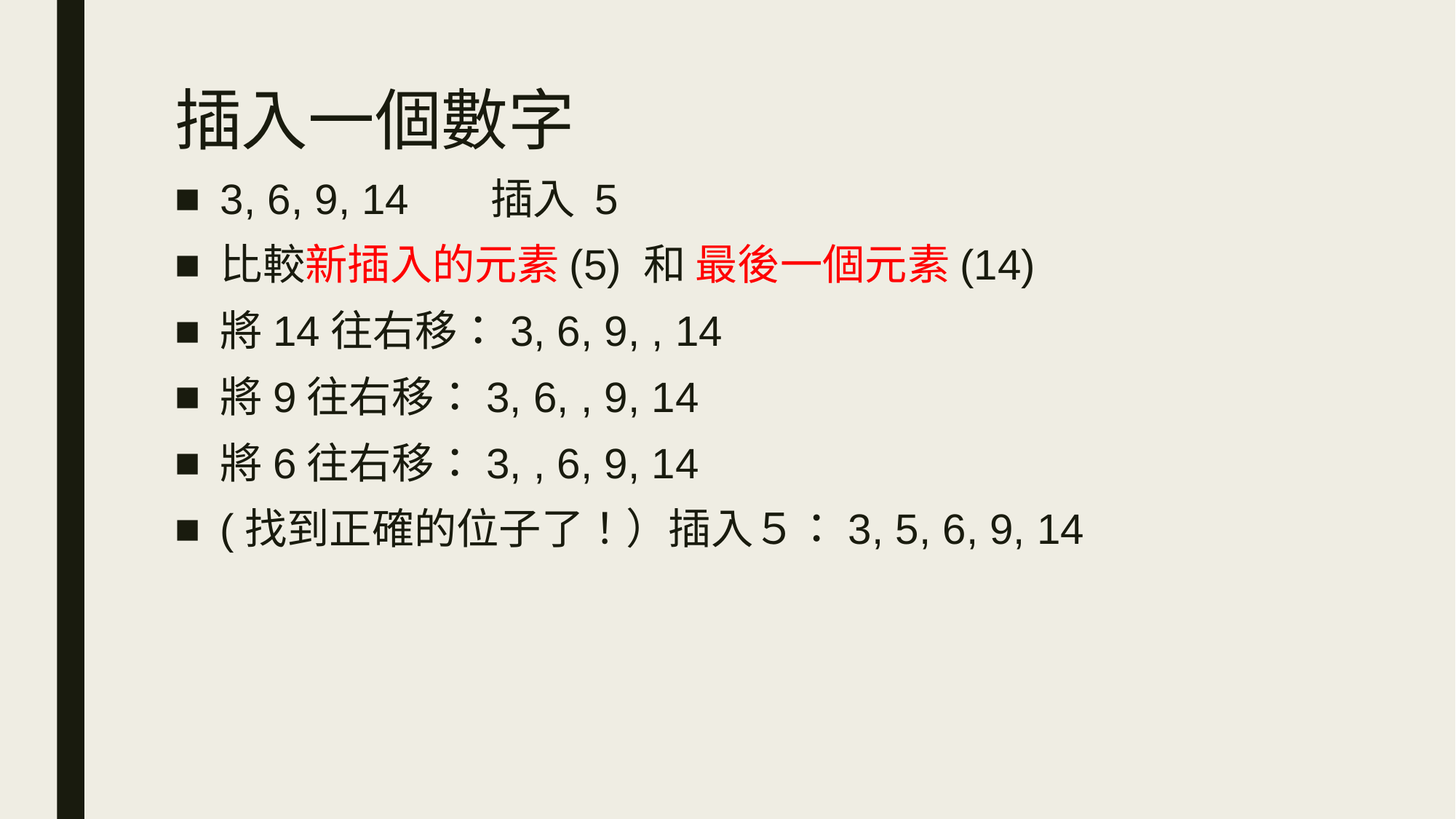

# 插入一個數字
3, 6, 9, 14      插入 5
比較新插入的元素(5) 和 最後一個元素(14)
將14往右移：3, 6, 9, , 14
將9往右移：3, 6, , 9, 14
將6往右移：3, , 6, 9, 14
(找到正確的位子了！）插入５：3, 5, 6, 9, 14